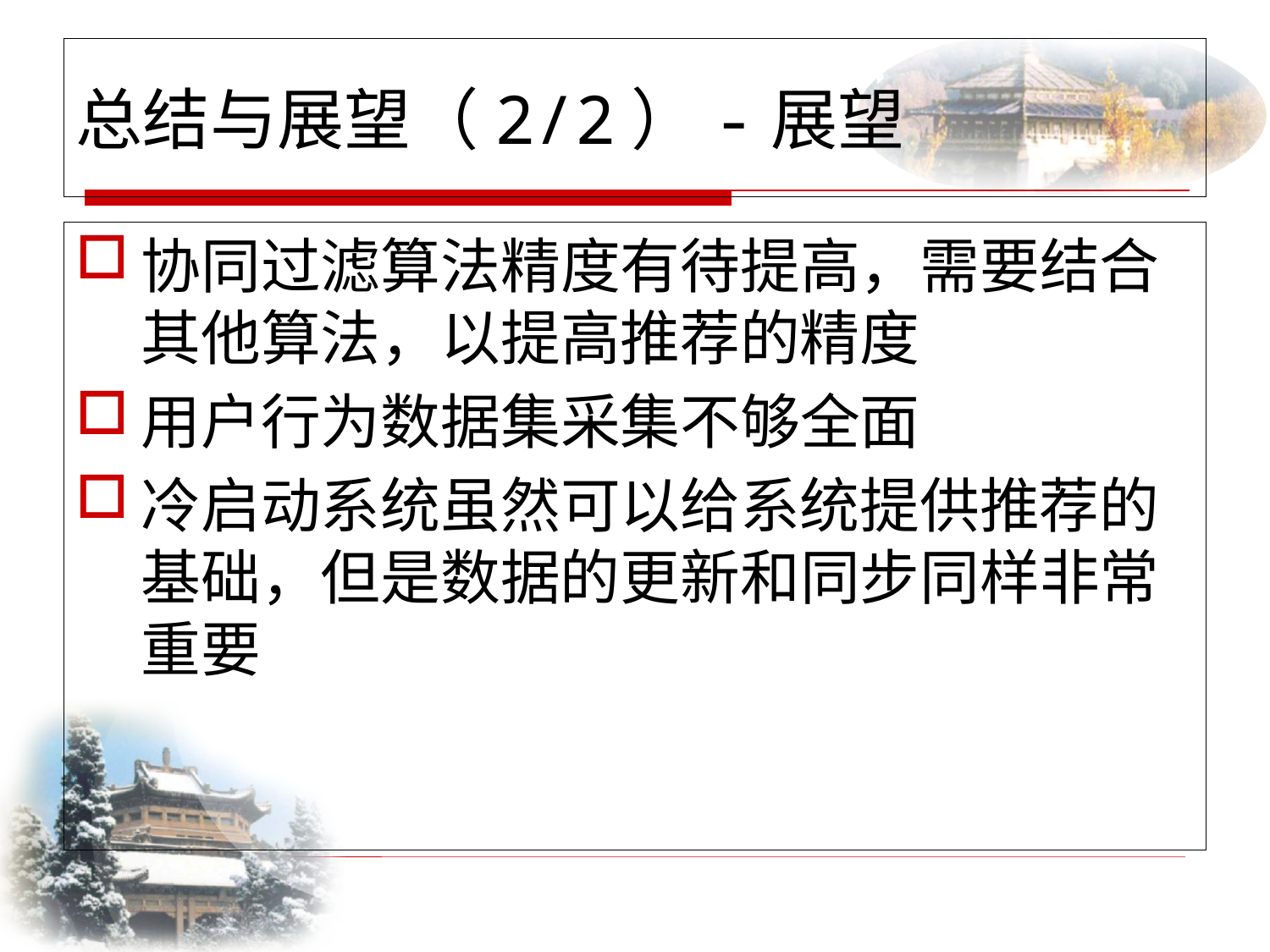

总结与展望（2/2）-展望
协同过滤算法精度有待提高，需要结合其他算法，以提高推荐的精度
用户行为数据集采集不够全面
冷启动系统虽然可以给系统提供推荐的基础，但是数据的更新和同步同样非常重要